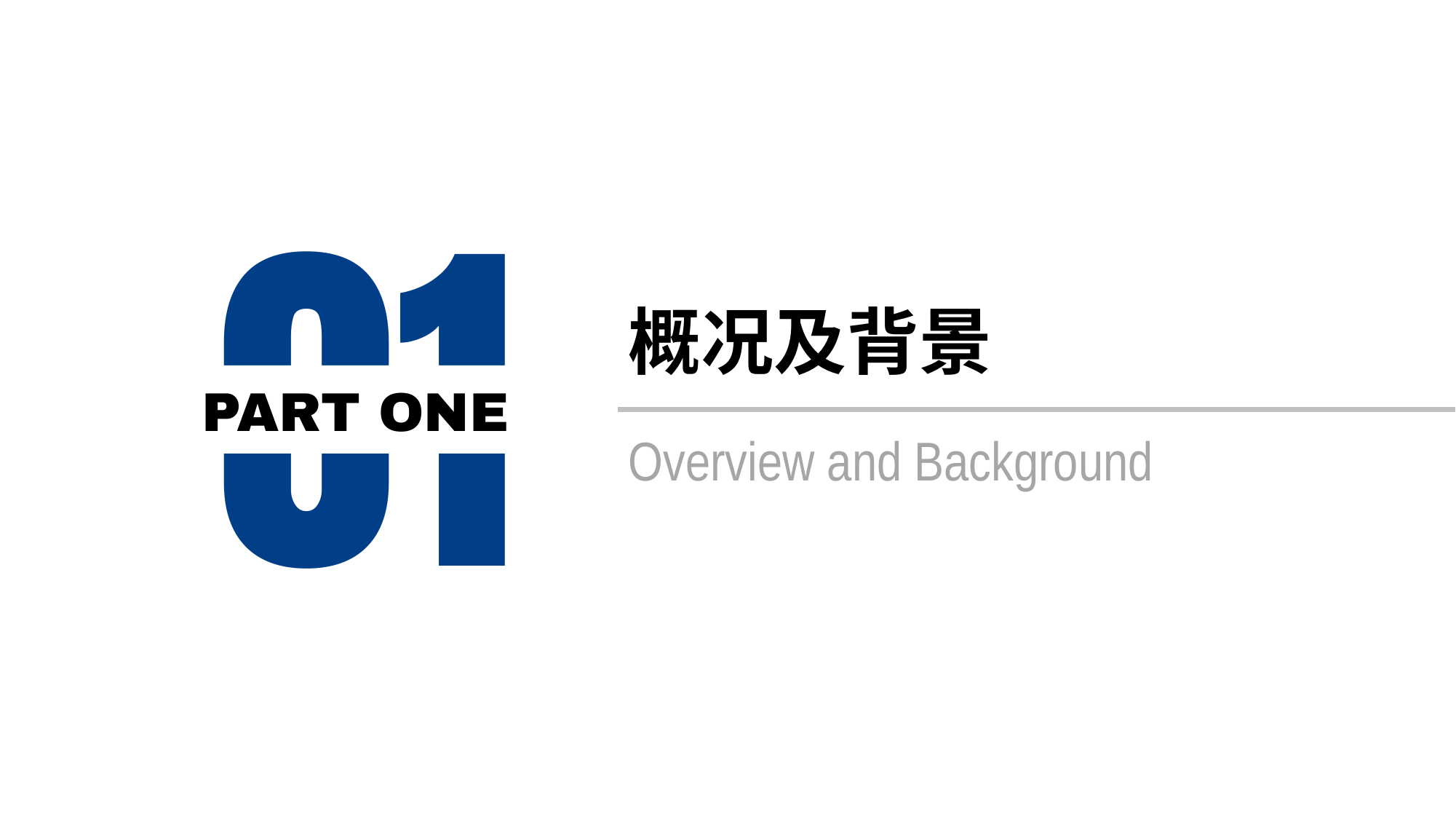

01
概况及背景
PART ONE
Overview and Background